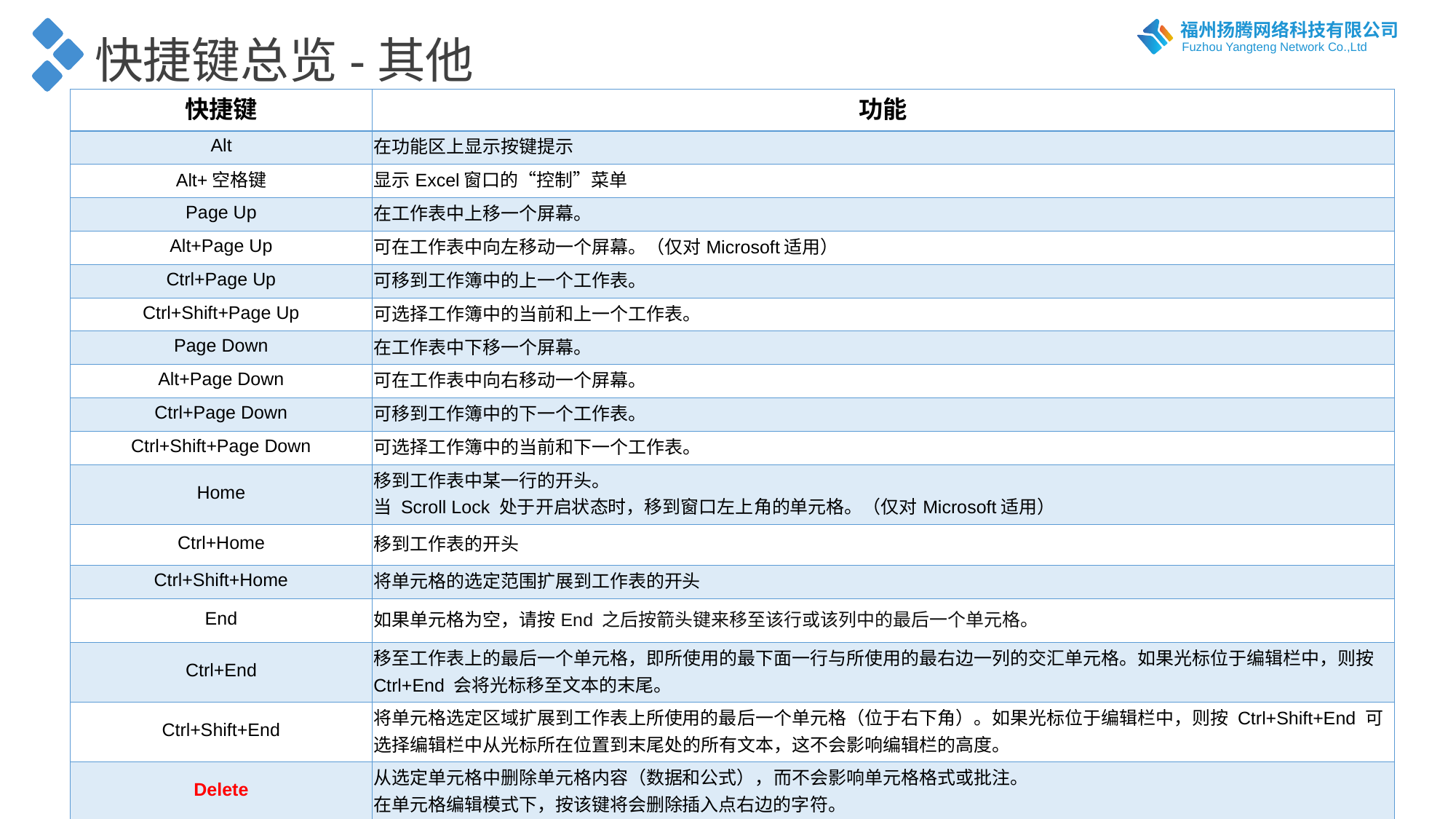

快捷键总览-其他

| 快捷键 | 功能 |
| --- | --- |
| Alt | 在功能区上显示按键提示 |
| Alt+空格键 | 显示Excel窗口的“控制”菜单 |
| Page Up | 在工作表中上移一个屏幕。 |
| Alt+Page Up | 可在工作表中向左移动一个屏幕。（仅对Microsoft适用） |
| Ctrl+Page Up | 可移到工作簿中的上一个工作表。 |
| Ctrl+Shift+Page Up | 可选择工作簿中的当前和上一个工作表。 |
| Page Down | 在工作表中下移一个屏幕。 |
| Alt+Page Down | 可在工作表中向右移动一个屏幕。 |
| Ctrl+Page Down | 可移到工作簿中的下一个工作表。 |
| Ctrl+Shift+Page Down | 可选择工作簿中的当前和下一个工作表。 |
| Home | 移到工作表中某一行的开头。 当 Scroll Lock 处于开启状态时，移到窗口左上角的单元格。（仅对Microsoft适用） |
| Ctrl+Home | 移到工作表的开头 |
| Ctrl+Shift+Home | 将单元格的选定范围扩展到工作表的开头 |
| End | 如果单元格为空，请按End 之后按箭头键来移至该行或该列中的最后一个单元格。 |
| Ctrl+End | 移至工作表上的最后一个单元格，即所使用的最下面一行与所使用的最右边一列的交汇单元格。如果光标位于编辑栏中，则按 Ctrl+End 会将光标移至文本的末尾。 |
| Ctrl+Shift+End | 将单元格选定区域扩展到工作表上所使用的最后一个单元格（位于右下角）。如果光标位于编辑栏中，则按 Ctrl+Shift+End 可选择编辑栏中从光标所在位置到末尾处的所有文本，这不会影响编辑栏的高度。 |
| Delete | 从选定单元格中删除单元格内容（数据和公式），而不会影响单元格格式或批注。 在单元格编辑模式下，按该键将会删除插入点右边的字符。 |
| Backspace | 在编辑栏中删除左边的一个字符。 也可清除活动单元格的内容。在单元格编辑模式下，按该键将会删除插入点左边的字符。 |